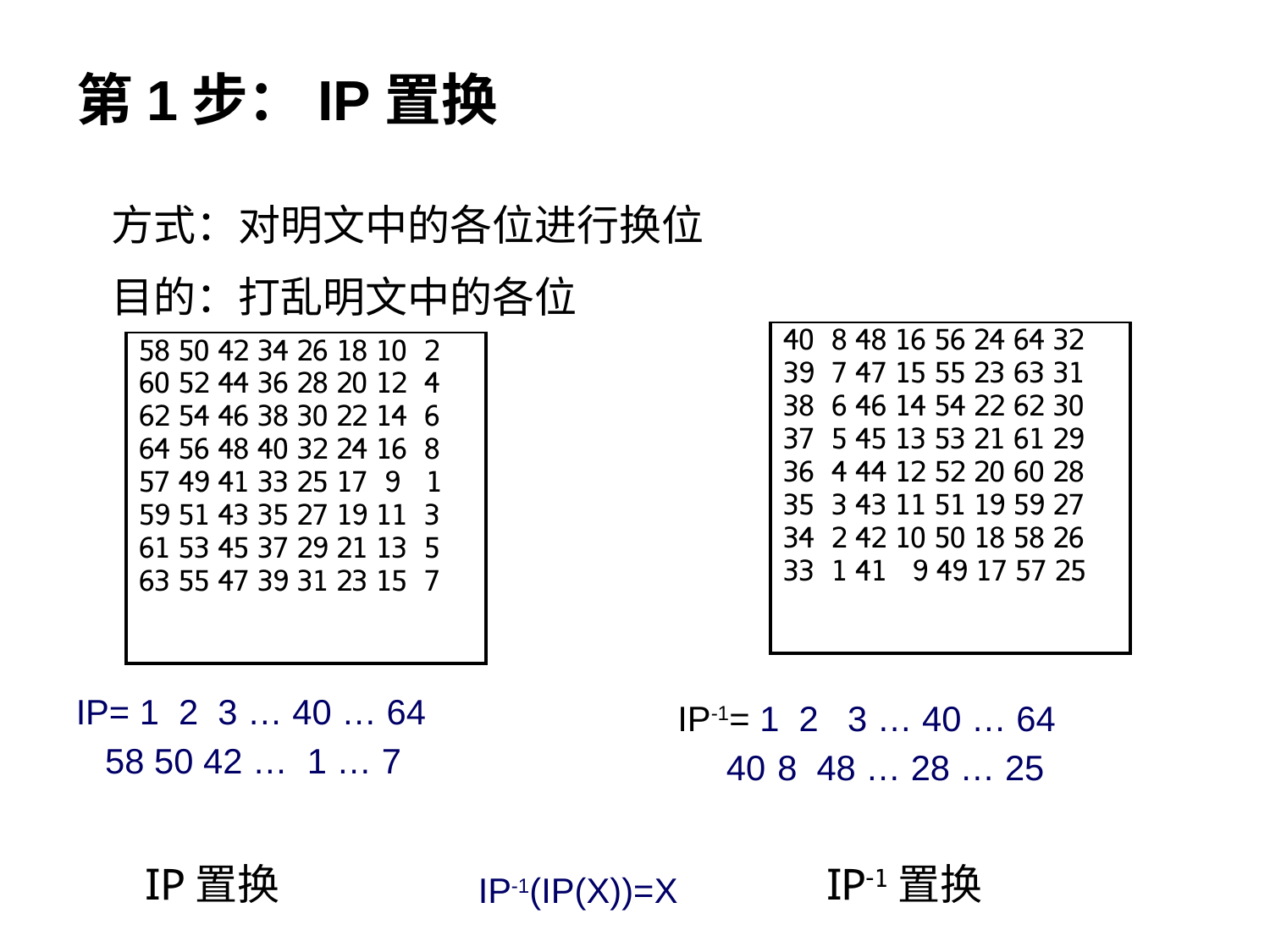

第1步：IP置换
方式：对明文中的各位进行换位
目的：打乱明文中的各位
| 40 8 48 16 56 24 64 32 39 7 47 15 55 23 63 31 38 6 46 14 54 22 62 30 37 5 45 13 53 21 61 29 36 4 44 12 52 20 60 28 35 3 43 11 51 19 59 27 34 2 42 10 50 18 58 26 33 1 41 9 49 17 57 25 |
| --- |
| 58 50 42 34 26 18 10 2 60 52 44 36 28 20 12 4 62 54 46 38 30 22 14 6 64 56 48 40 32 24 16 8 57 49 41 33 25 17 9 1 59 51 43 35 27 19 11 3 61 53 45 37 29 21 13 5 63 55 47 39 31 23 15 7 |
| --- |
IP= 1  2  3 … 40 … 64
   58 50 42 …  1 … 7
 IP-1= 1  2   3 … 40 … 64
      40  8  48 … 28 … 25
IP置换
IP-1置换
IP-1(IP(X))=X